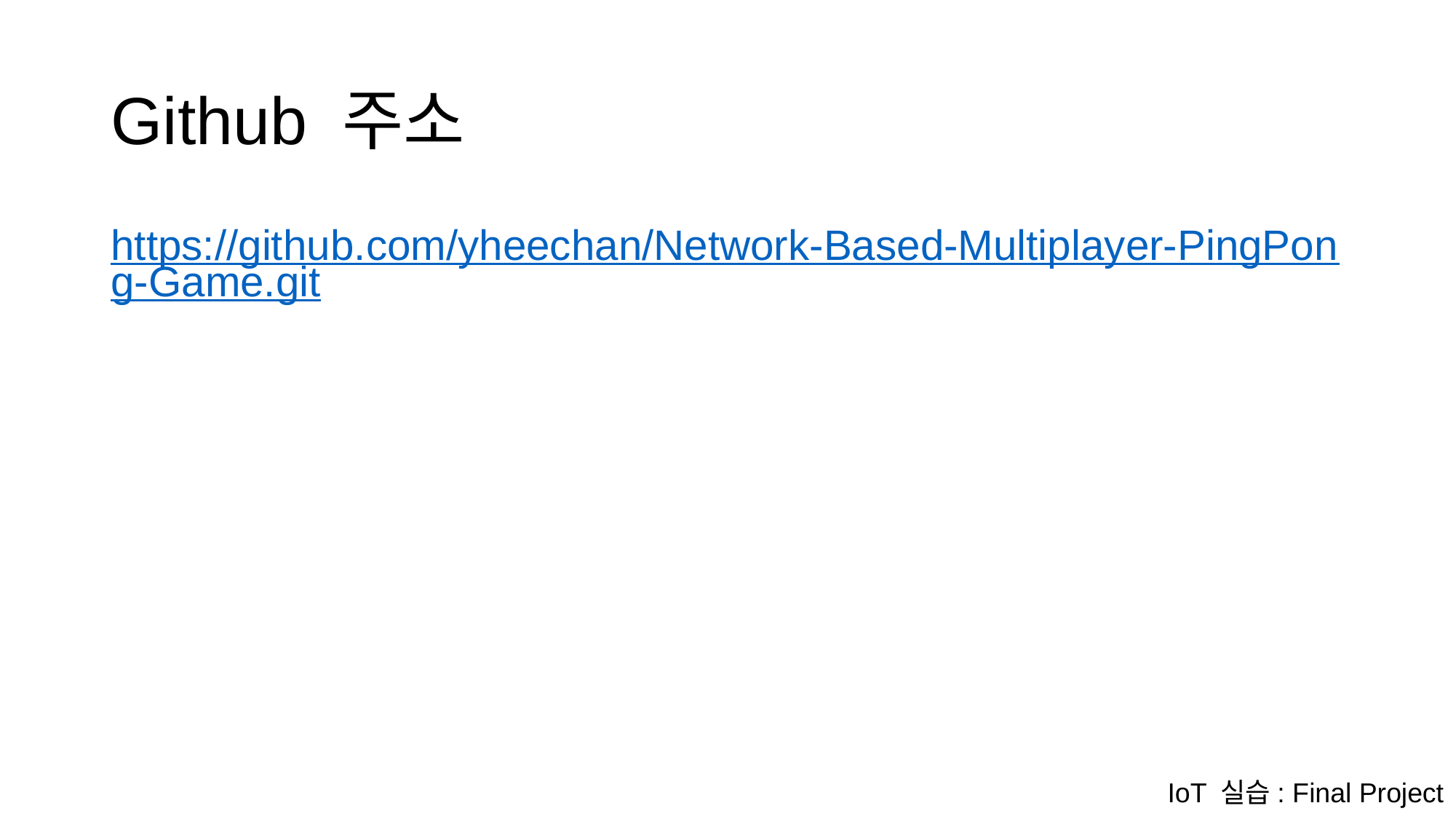

# Github 주소
https://github.com/yheechan/Network-Based-Multiplayer-PingPong-Game.git

IoT 실습: Final Project